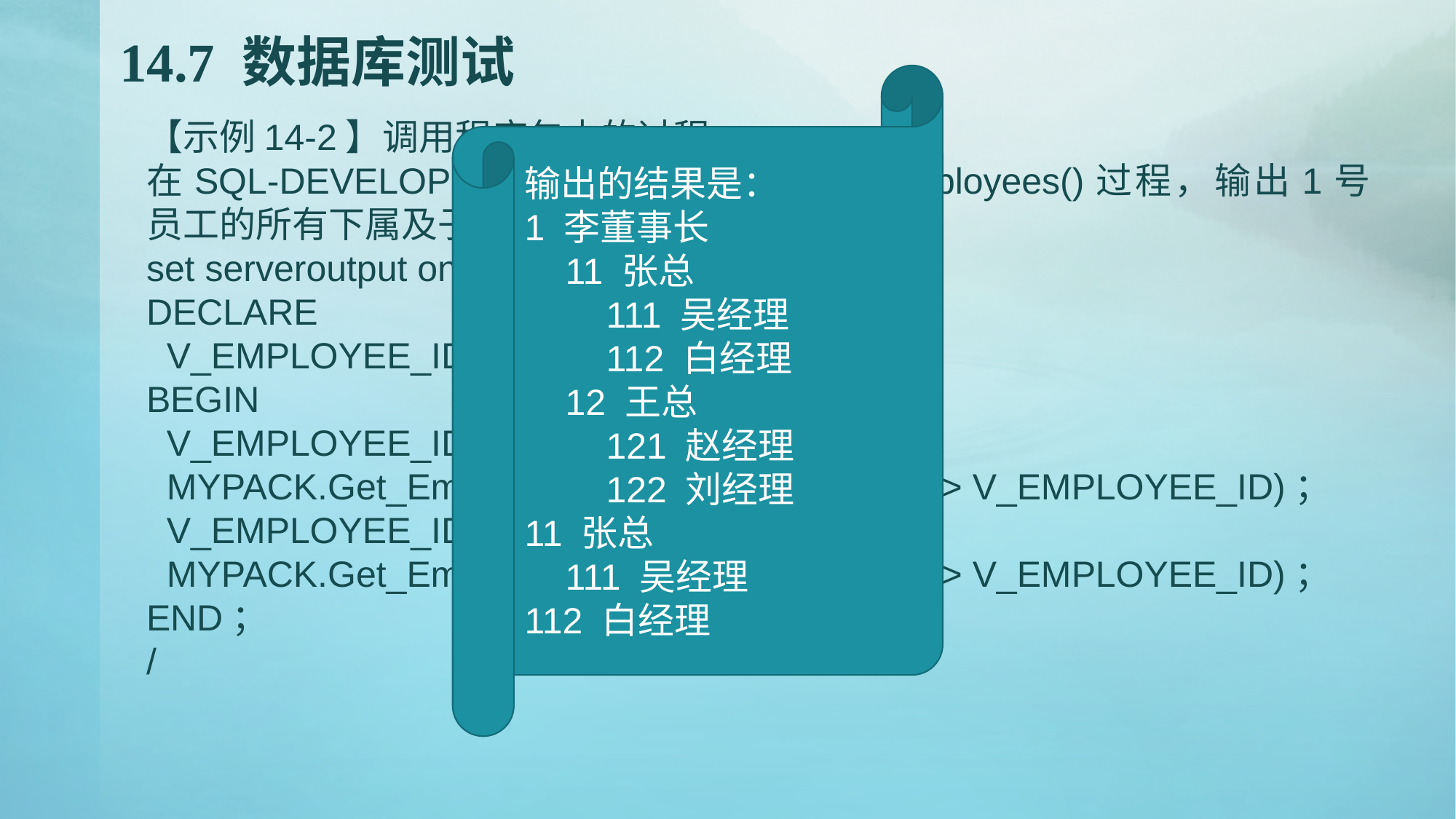

# 14.7 数据库测试
输出的结果是：
1 李董事长
    11 张总
        111 吴经理
        112 白经理
    12 王总
        121 赵经理
        122 刘经理
11 张总
    111 吴经理
112 白经理
【示例14-2】调用程序包中的过程
在SQL-DEVELOPER中调用MYPACK.Get_Employees()过程，输出1号员工的所有下属及子下属。
set serveroutput on
DECLARE
  V_EMPLOYEE_ID NUMBER；
BEGIN
  V_EMPLOYEE_ID：= 1；
  MYPACK.Get_Employees (V_EMPLOYEE_ID => V_EMPLOYEE_ID)；
  V_EMPLOYEE_ID：= 11；
  MYPACK.Get_Employees (V_EMPLOYEE_ID => V_EMPLOYEE_ID)；
END；
/